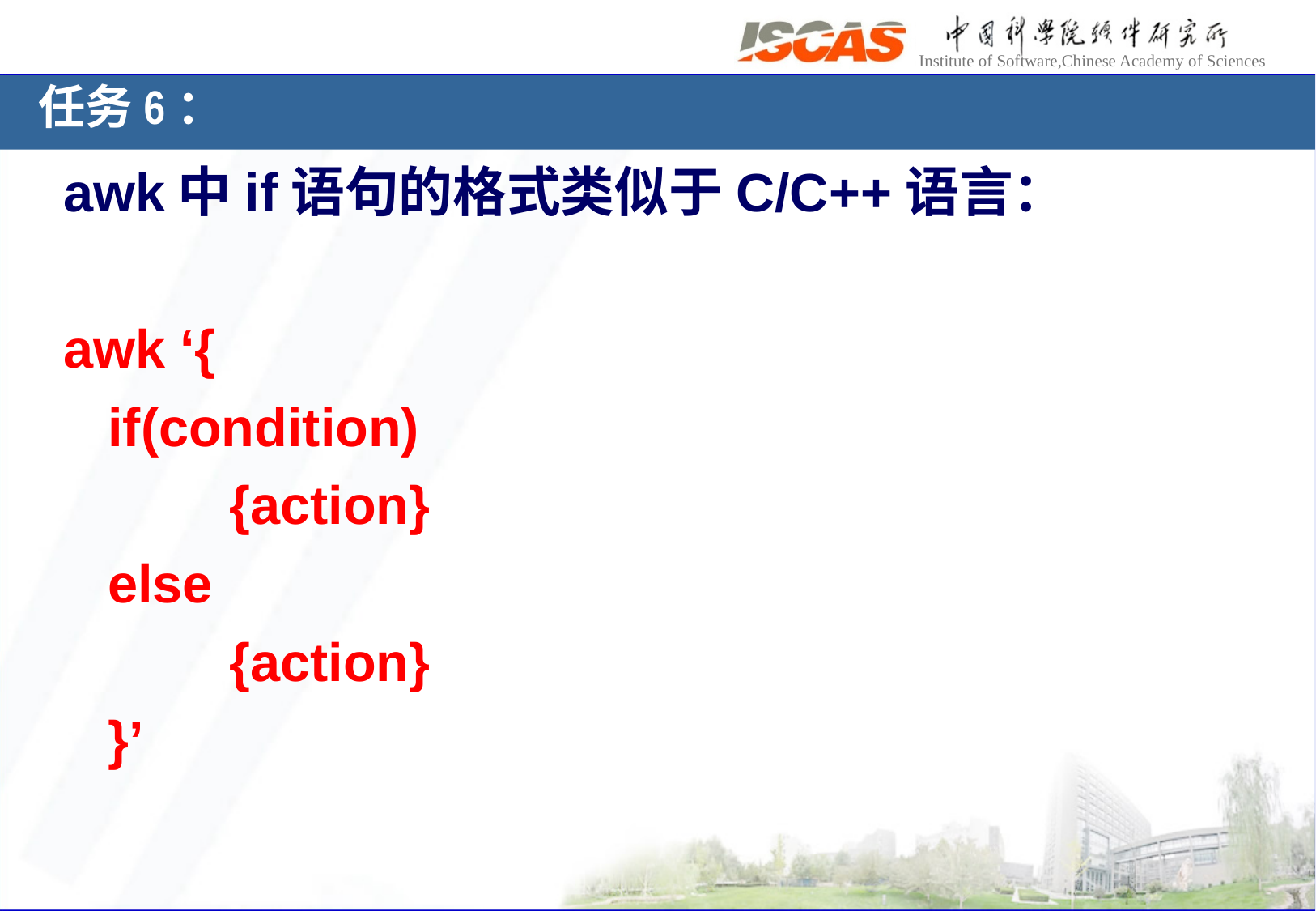

任务6：
awk中if语句的格式类似于C/C++语言：

awk ‘{
	if(condition)
		{action}
	else
		{action}
	}’